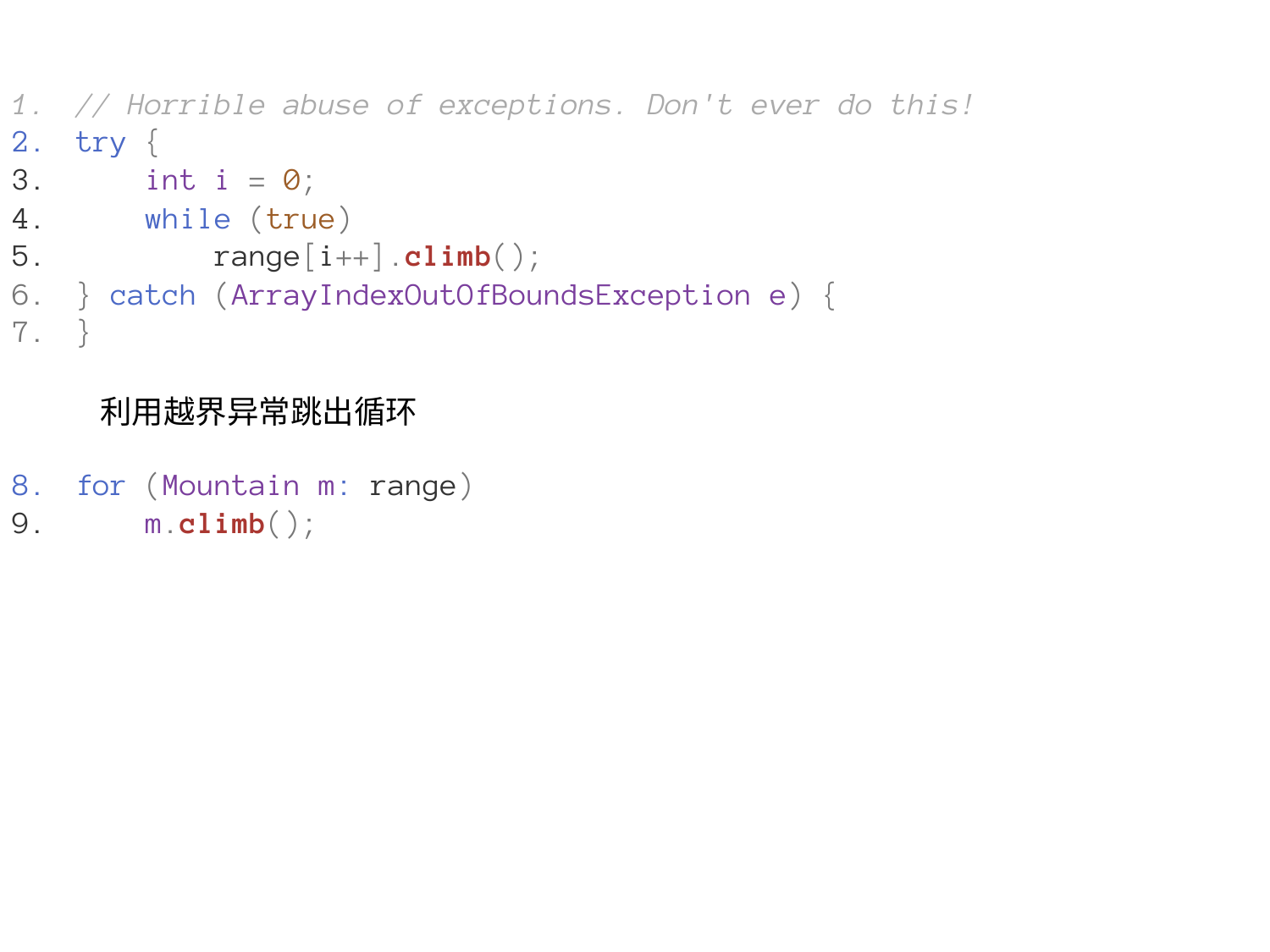

// Horrible abuse of exceptions. Don't ever do this!
try {
    int i = 0;
    while (true)
        range[i++].climb();
} catch (ArrayIndexOutOfBoundsException e) {
}

for (Mountain m: range)
    m.climb();

利用越界异常跳出循环